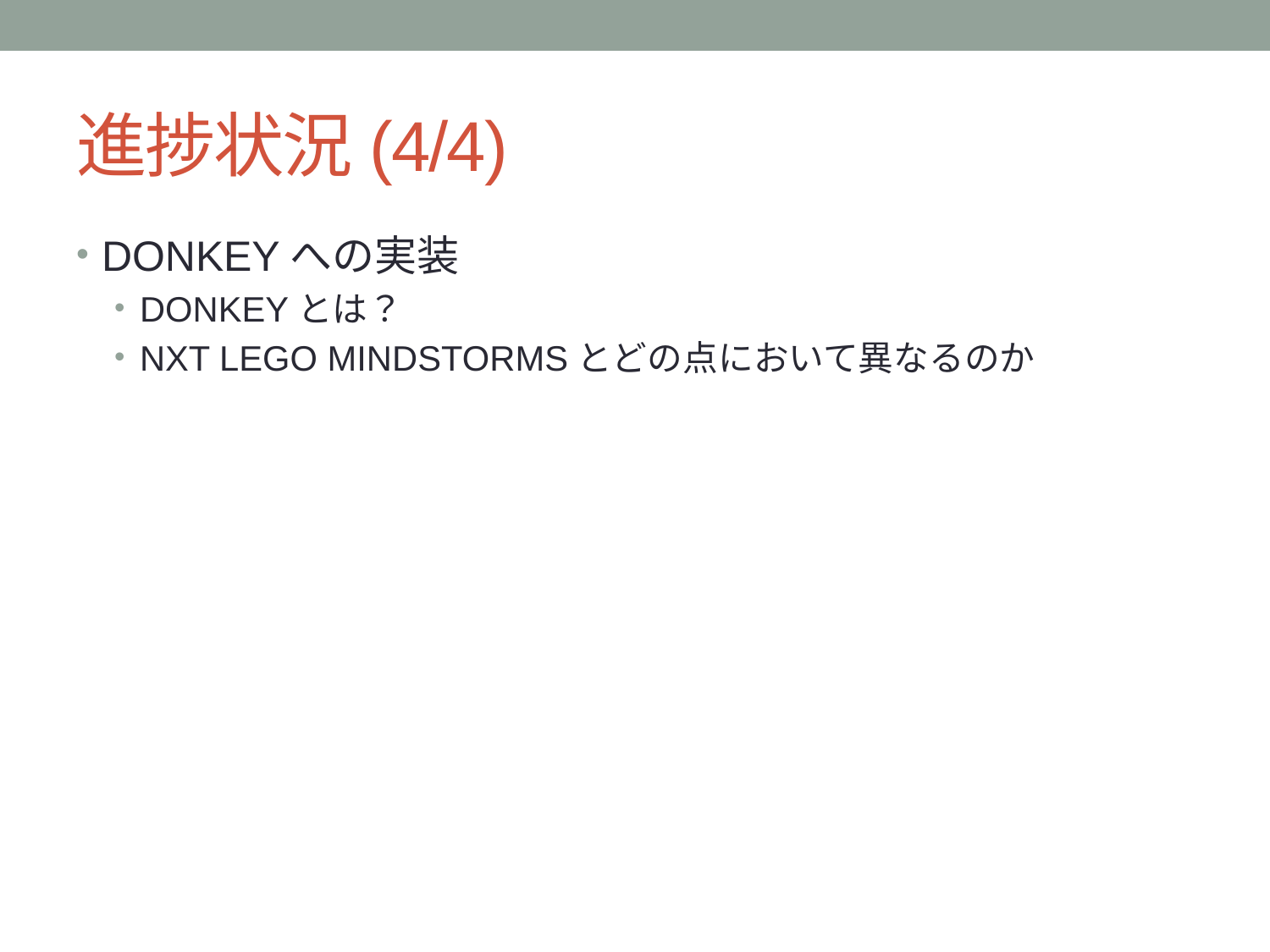

# 進捗状況(4/4)
DONKEYへの実装
DONKEYとは？
NXT LEGO MINDSTORMSとどの点において異なるのか